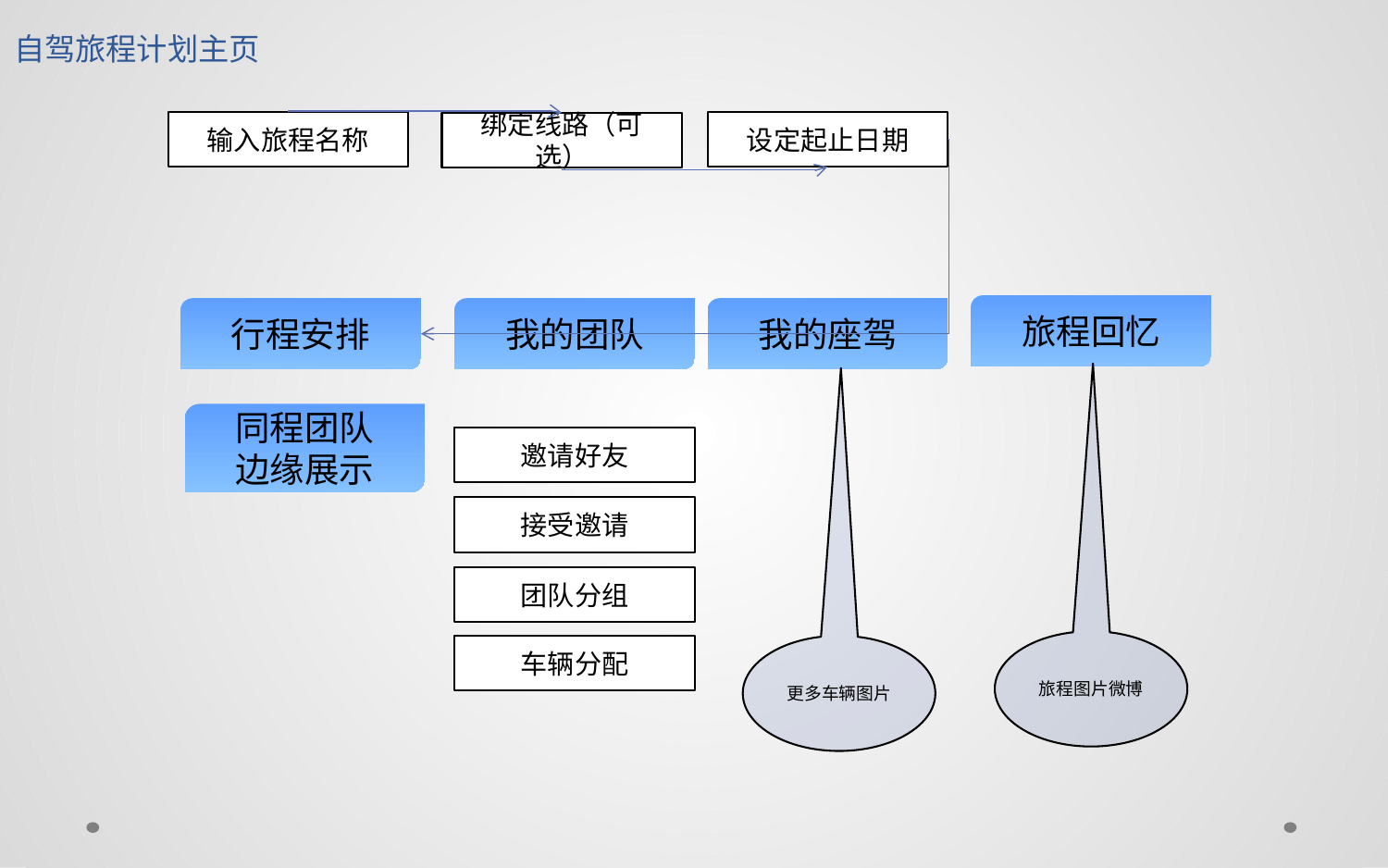

# 自驾旅程计划主页
输入旅程名称
设定起止日期
绑定线路（可选）
旅程回忆
行程安排
我的团队
我的座驾
同程团队
边缘展示
邀请好友
接受邀请
团队分组
旅程图片微博
车辆分配
更多车辆图片